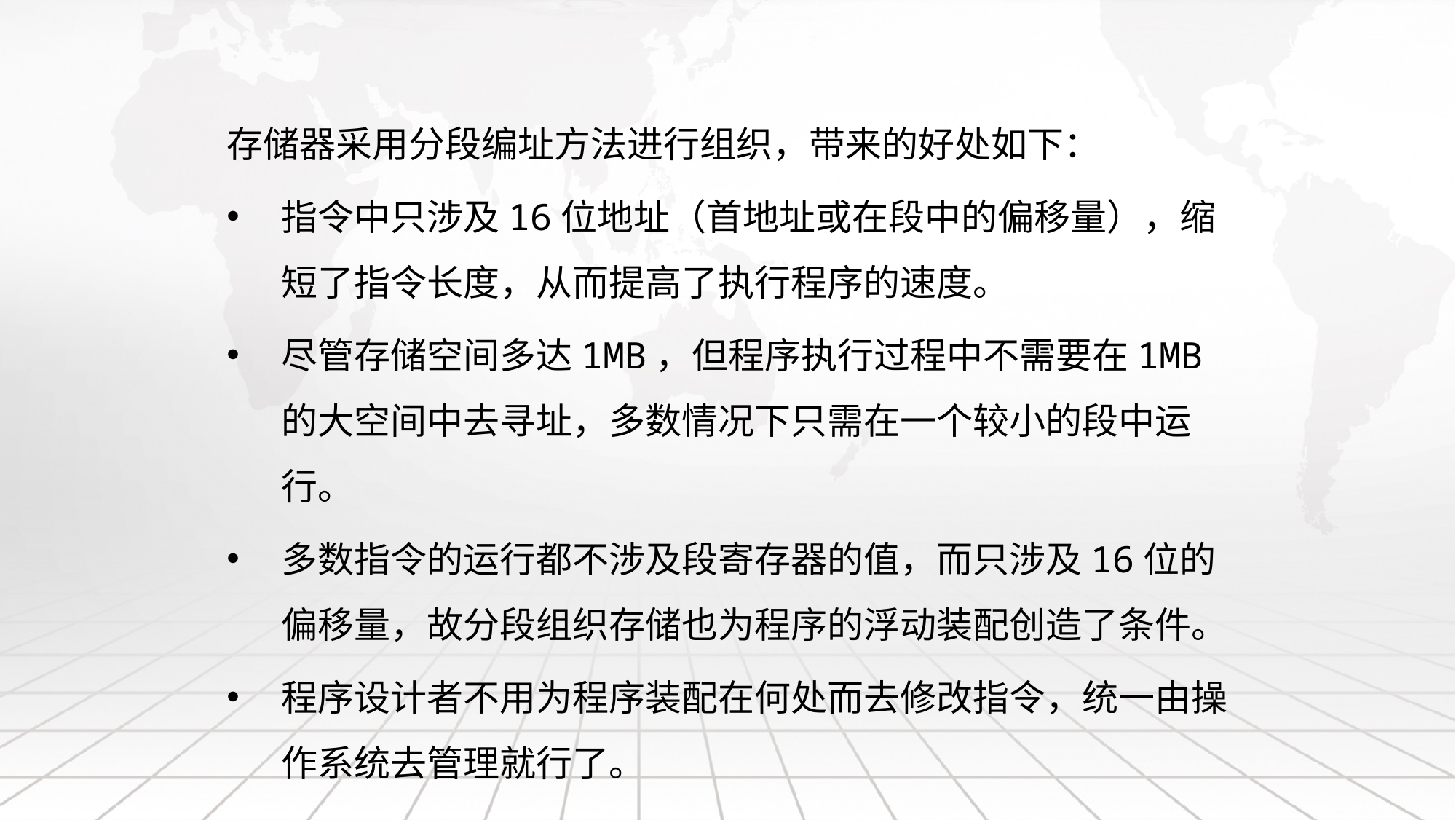

存储器采用分段编址方法进行组织，带来的好处如下：
指令中只涉及16位地址（首地址或在段中的偏移量），缩短了指令长度，从而提高了执行程序的速度。
尽管存储空间多达1MB，但程序执行过程中不需要在1MB的大空间中去寻址，多数情况下只需在一个较小的段中运行。
多数指令的运行都不涉及段寄存器的值，而只涉及16位的偏移量，故分段组织存储也为程序的浮动装配创造了条件。
程序设计者不用为程序装配在何处而去修改指令，统一由操作系统去管理就行了。